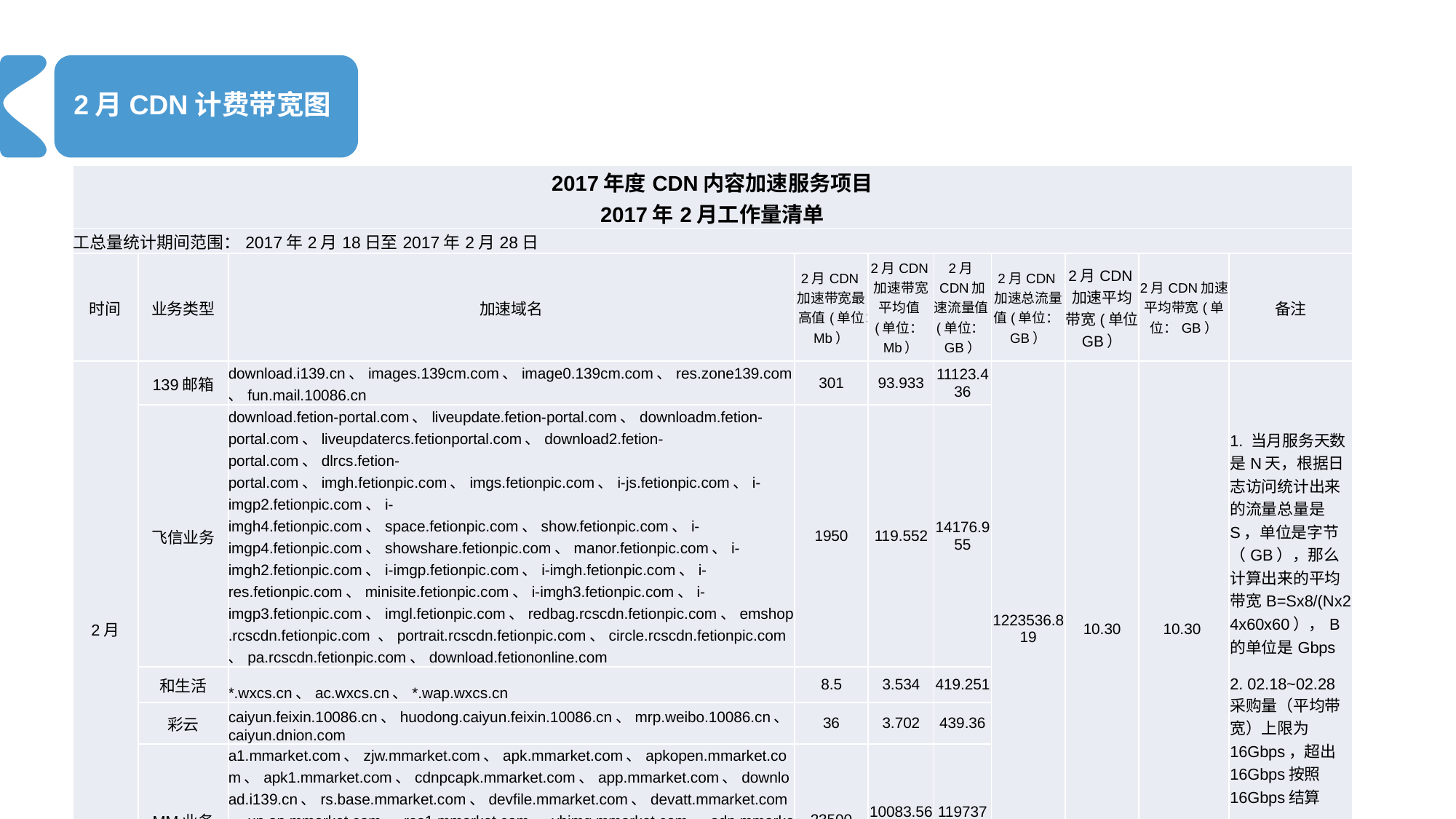

# 2月CDN计费带宽图
| 2017年度CDN内容加速服务项目 2017年2月工作量清单 |  |  |  |  |  |  |  |  |  |
| --- | --- | --- | --- | --- | --- | --- | --- | --- | --- |
| 工总量统计期间范围：2017年2月18日至2017年2月28日 |  |  |  |  |  |  |  |  |  |
| 时间 | 业务类型 | 加速域名 | 2月CDN加速带宽最高值(单位：Mb） | 2月CDN加速带宽平均值(单位：Mb） | 2月CDN加速流量值(单位：GB） | 2月CDN加速总流量值(单位：GB） | 2月CDN加速平均带宽(单位：GB） | 2月CDN加速平均带宽(单位：GB） | 备注 |
| 2月 | 139邮箱 | download.i139.cn、images.139cm.com、image0.139cm.com、res.zone139.com、fun.mail.10086.cn | 301 | 93.933 | 11123.436 | 1223536.819 | 10.30 | 10.30 | 1. 当月服务天数是N天，根据日志访问统计出来的流量总量是S，单位是字节（GB），那么计算出来的平均带宽B=Sx8/(Nx24x60x60），B的单位是Gbps 2. 02.18~02.28采购量（平均带宽）上限为16Gbps，超出16Gbps按照16Gbps结算 |
|  | 飞信业务 | download.fetion-portal.com、liveupdate.fetion-portal.com、downloadm.fetion-portal.com、liveupdatercs.fetionportal.com、download2.fetion-portal.com、dlrcs.fetion-portal.com、imgh.fetionpic.com、imgs.fetionpic.com、i-js.fetionpic.com、i-imgp2.fetionpic.com、i-imgh4.fetionpic.com、space.fetionpic.com、show.fetionpic.com、i-imgp4.fetionpic.com、showshare.fetionpic.com、manor.fetionpic.com、i-imgh2.fetionpic.com、i-imgp.fetionpic.com、i-imgh.fetionpic.com、i-res.fetionpic.com、minisite.fetionpic.com、i-imgh3.fetionpic.com、i-imgp3.fetionpic.com、imgl.fetionpic.com、redbag.rcscdn.fetionpic.com、emshop.rcscdn.fetionpic.com 、portrait.rcscdn.fetionpic.com、circle.rcscdn.fetionpic.com、pa.rcscdn.fetionpic.com、download.fetiononline.com | 1950 | 119.552 | 14176.955 |  |  |  |  |
|  | 和生活 | \*.wxcs.cn、ac.wxcs.cn、\*.wap.wxcs.cn | 8.5 | 3.534 | 419.251 |  |  |  |  |
|  | 彩云 | caiyun.feixin.10086.cn、huodong.caiyun.feixin.10086.cn、mrp.weibo.10086.cn、caiyun.dnion.com | 36 | 3.702 | 439.36 |  |  |  |  |
|  | MM业务 | a1.mmarket.com、zjw.mmarket.com、apk.mmarket.com、apkopen.mmarket.com、apk1.mmarket.com、cdnpcapk.mmarket.com、app.mmarket.com、download.i139.cn、rs.base.mmarket.com、devfile.mmarket.com、devatt.mmarket.com、up.ap.mmarket.com、res1.mmarket.com、vbimg.mmarket.com、odp.mmarket.com、up.mmarket.com、i1.mm-img.mmarket.com、odpnj.mmarket.com、apps.cmdc.cc、up.ap.mm-img.mmarket.com、u5.mm-img.mmarket.com、hfres.mmarket.com | 23500 | 10083.565 | 1197377.817 |  |  |  |  |